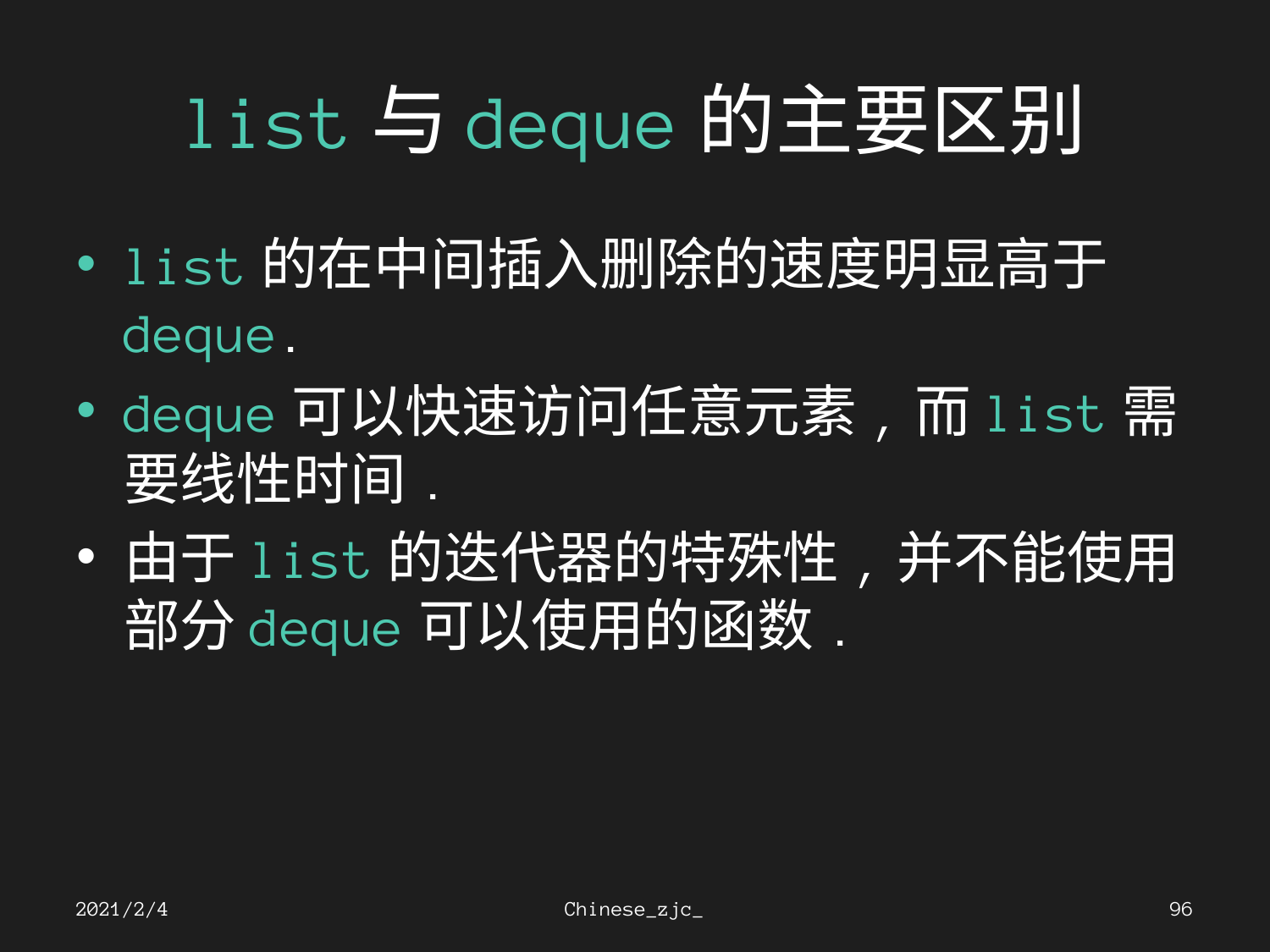

# list与deque的主要区别
list的在中间插入删除的速度明显高于deque.
deque可以快速访问任意元素,而list需要线性时间.
由于list的迭代器的特殊性,并不能使用部分deque可以使用的函数.
2021/2/4
Chinese_zjc_
96